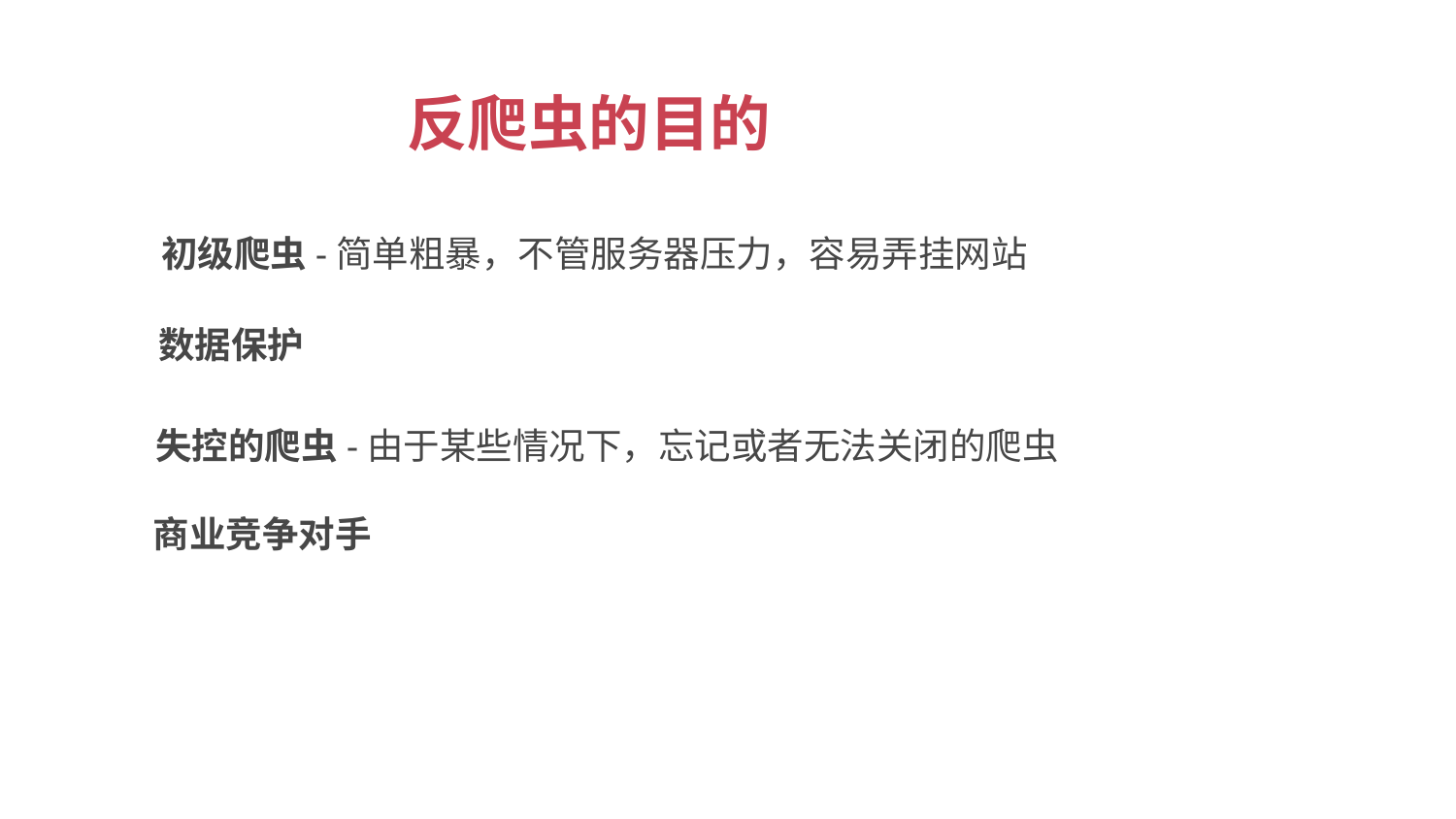

反爬虫的目的
初级爬虫-简单粗暴，不管服务器压力，容易弄挂网站
数据保护
失控的爬虫-由于某些情况下，忘记或者无法关闭的爬虫
商业竞争对手